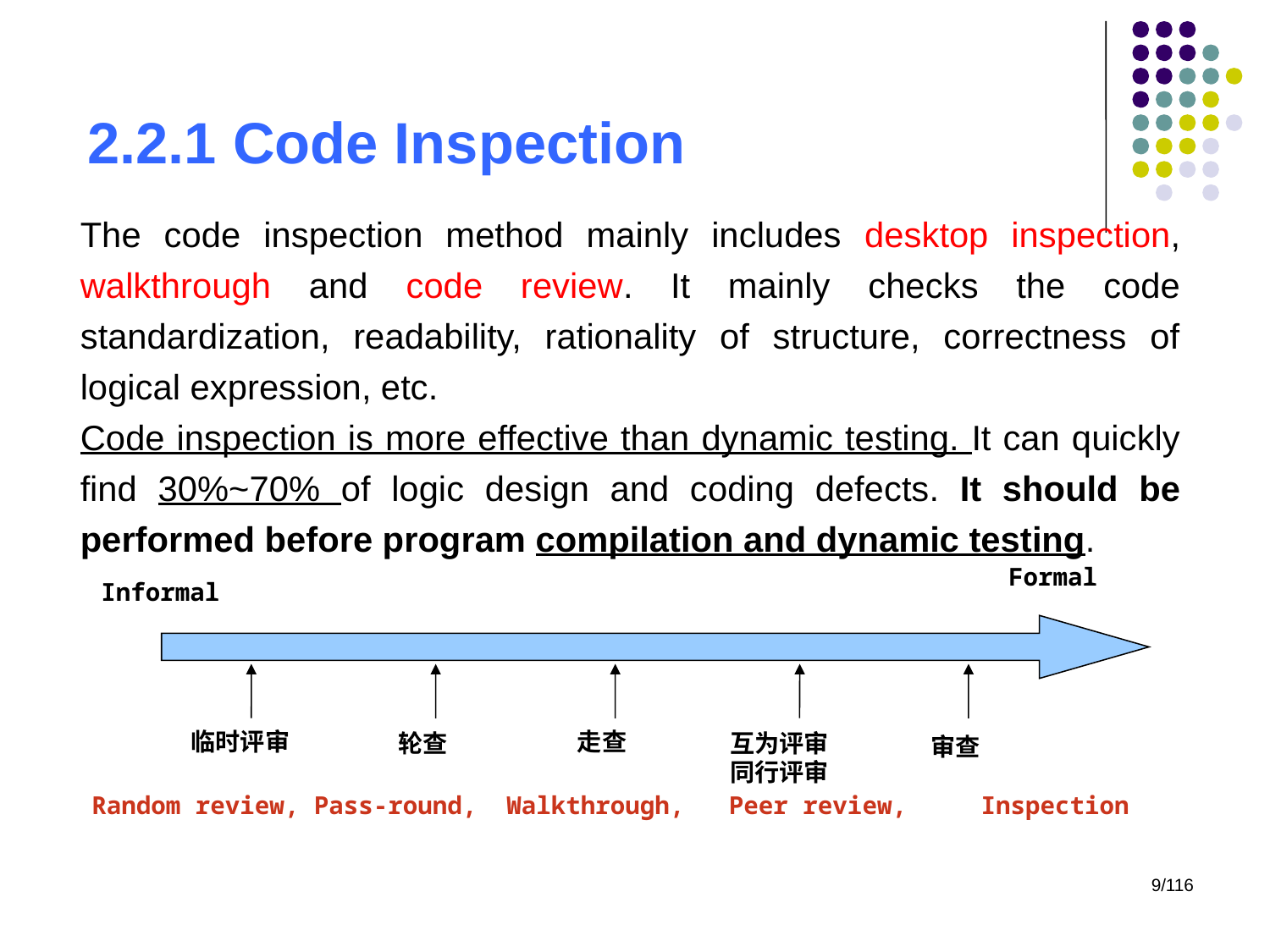

# 2.2.1 Code Inspection
The code inspection method mainly includes desktop inspection, walkthrough and code review. It mainly checks the code standardization, readability, rationality of structure, correctness of logical expression, etc.
Code inspection is more effective than dynamic testing. It can quickly find 30%~70% of logic design and coding defects. It should be performed before program compilation and dynamic testing.
Formal
Informal

临时评审
  走查
轮查
互为评审
同行评审
  审查
Random review, Pass-round,  Walkthrough,   Peer review,     Inspection
9/116